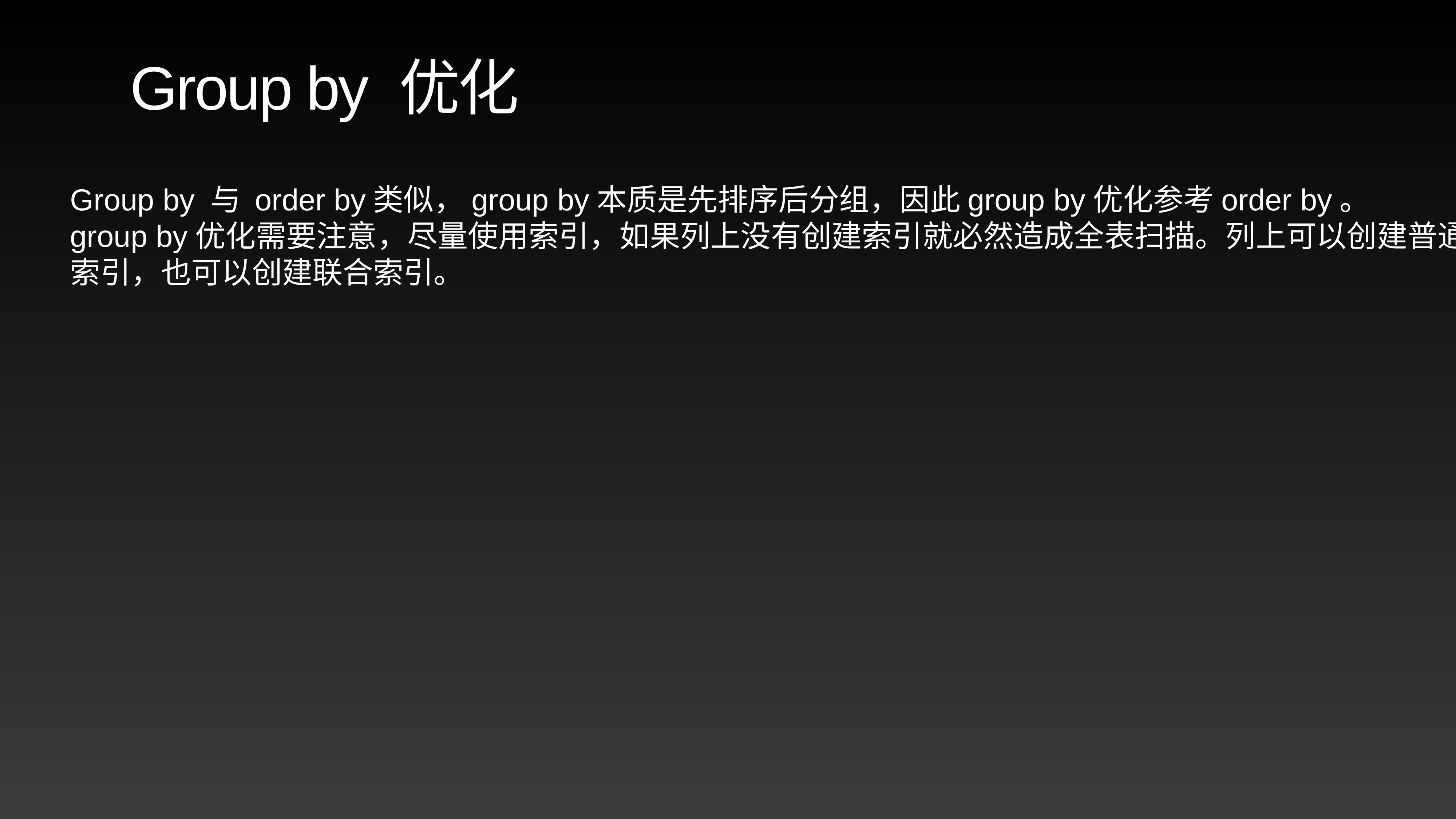

Group by 优化
Group by 与 order by类似，group by本质是先排序后分组，因此group by优化参考order by。
group by优化需要注意，尽量使用索引，如果列上没有创建索引就必然造成全表扫描。列上可以创建普通索引，也可以创建联合索引。